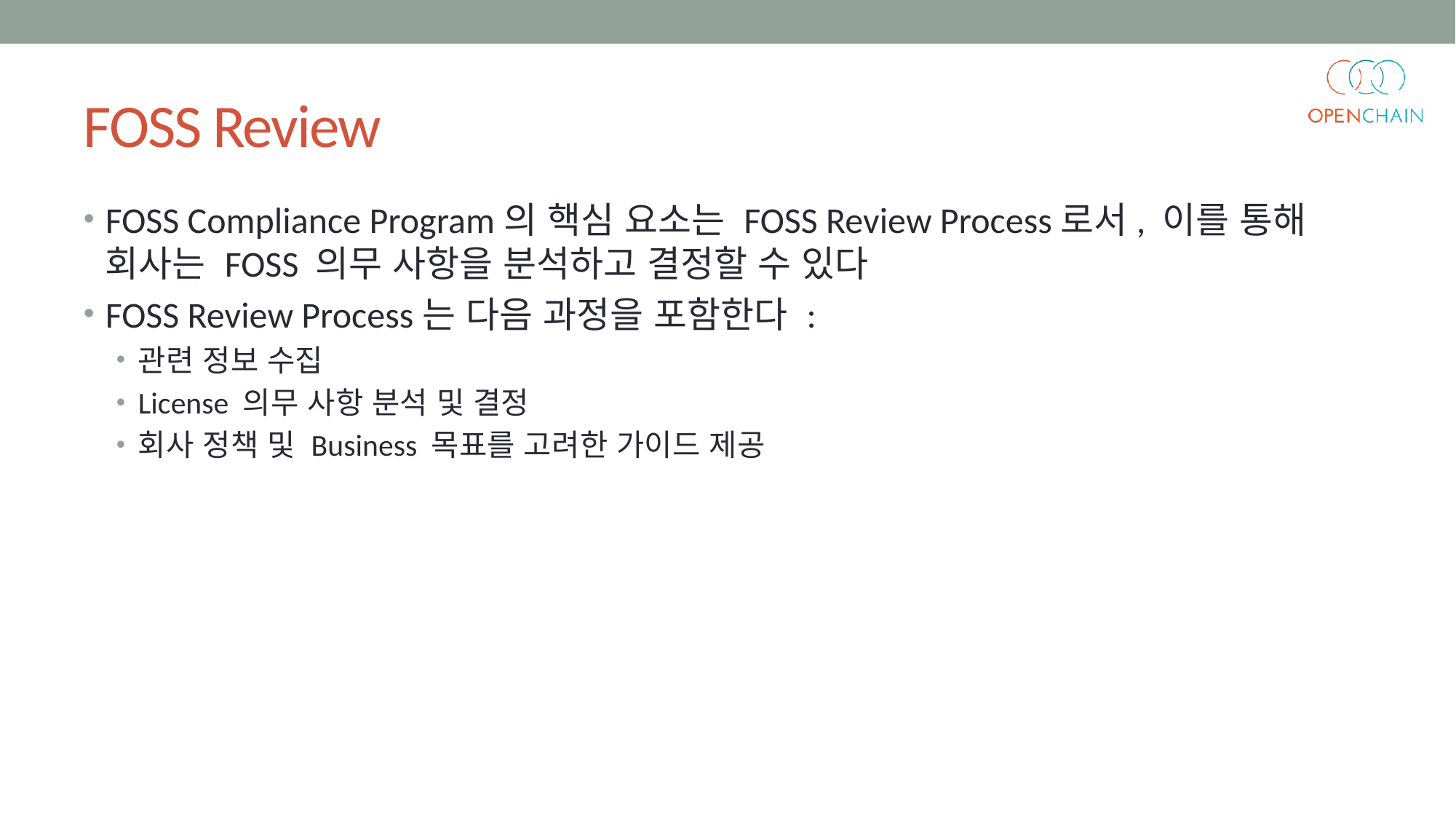

# FOSS Review
FOSS Compliance Program의 핵심 요소는 FOSS Review Process로서, 이를 통해 회사는 FOSS 의무 사항을 분석하고 결정할 수 있다
FOSS Review Process는 다음 과정을 포함한다 :
관련 정보 수집
License 의무 사항 분석 및 결정
회사 정책 및 Business 목표를 고려한 가이드 제공